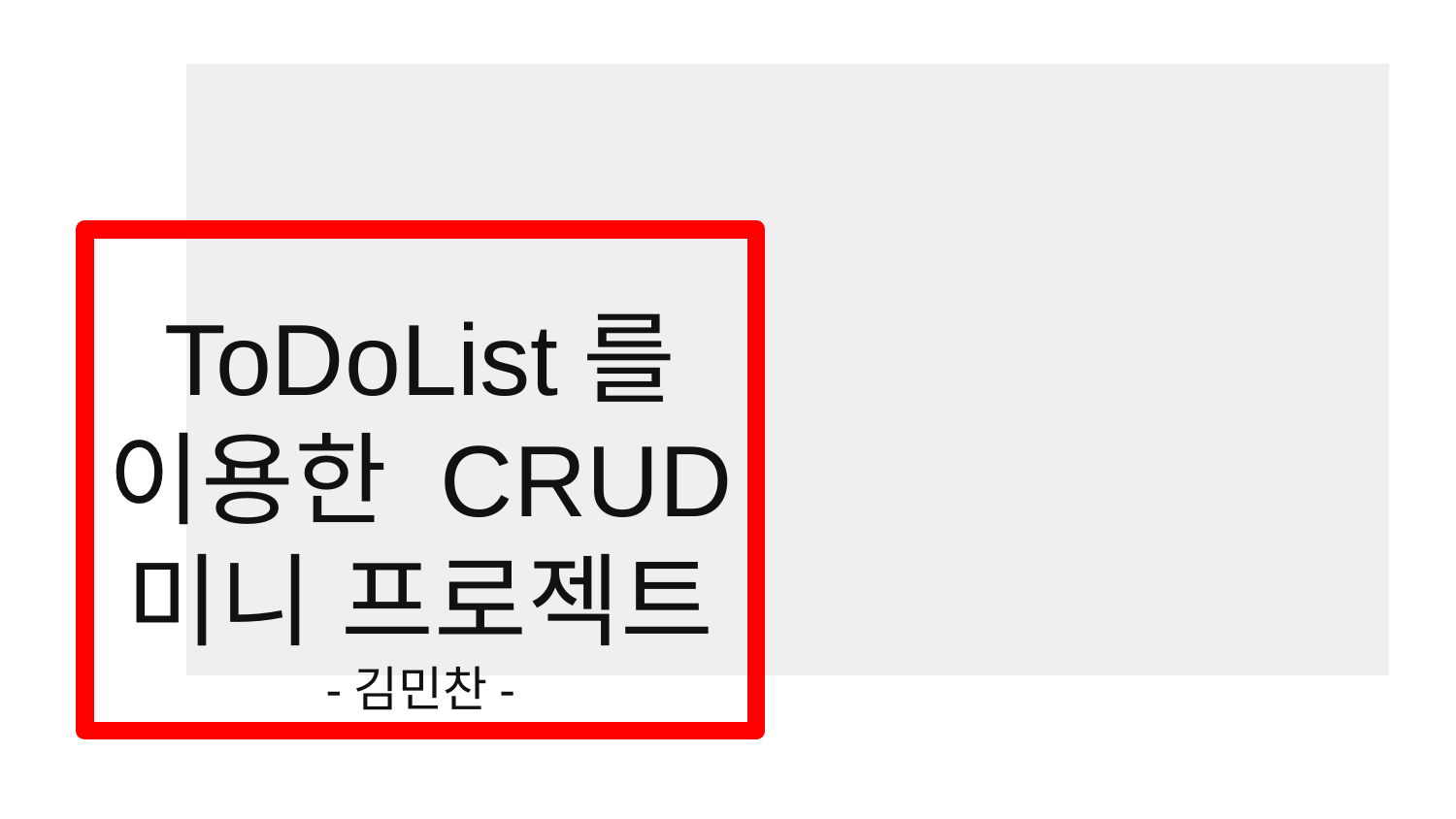

# ToDoList를 이용한 CRUD 미니 프로젝트 -김민찬-